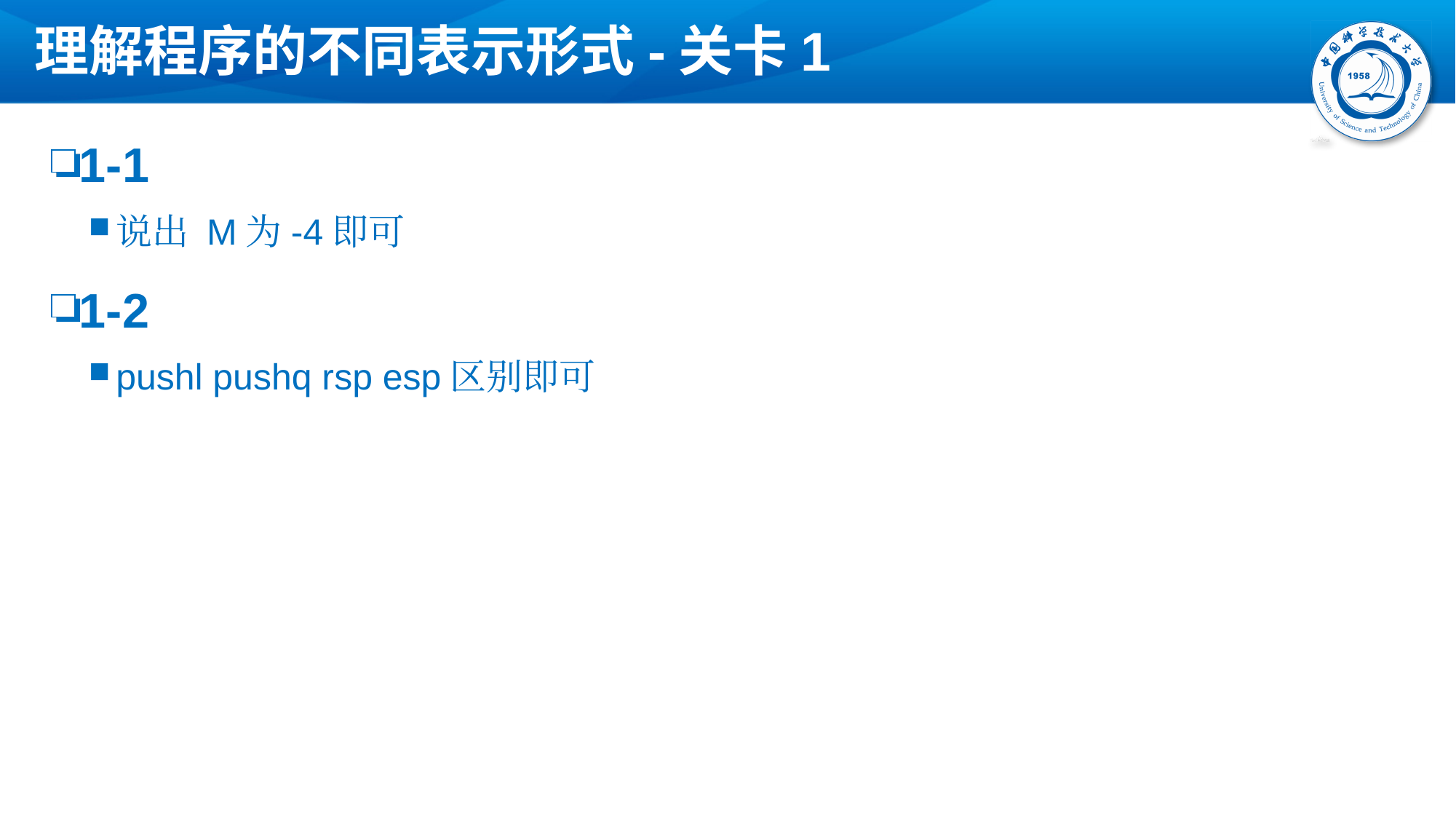

# 理解程序的不同表示形式-关卡1
1-1
说出 M为-4即可
1-2
pushl pushq rsp esp区别即可